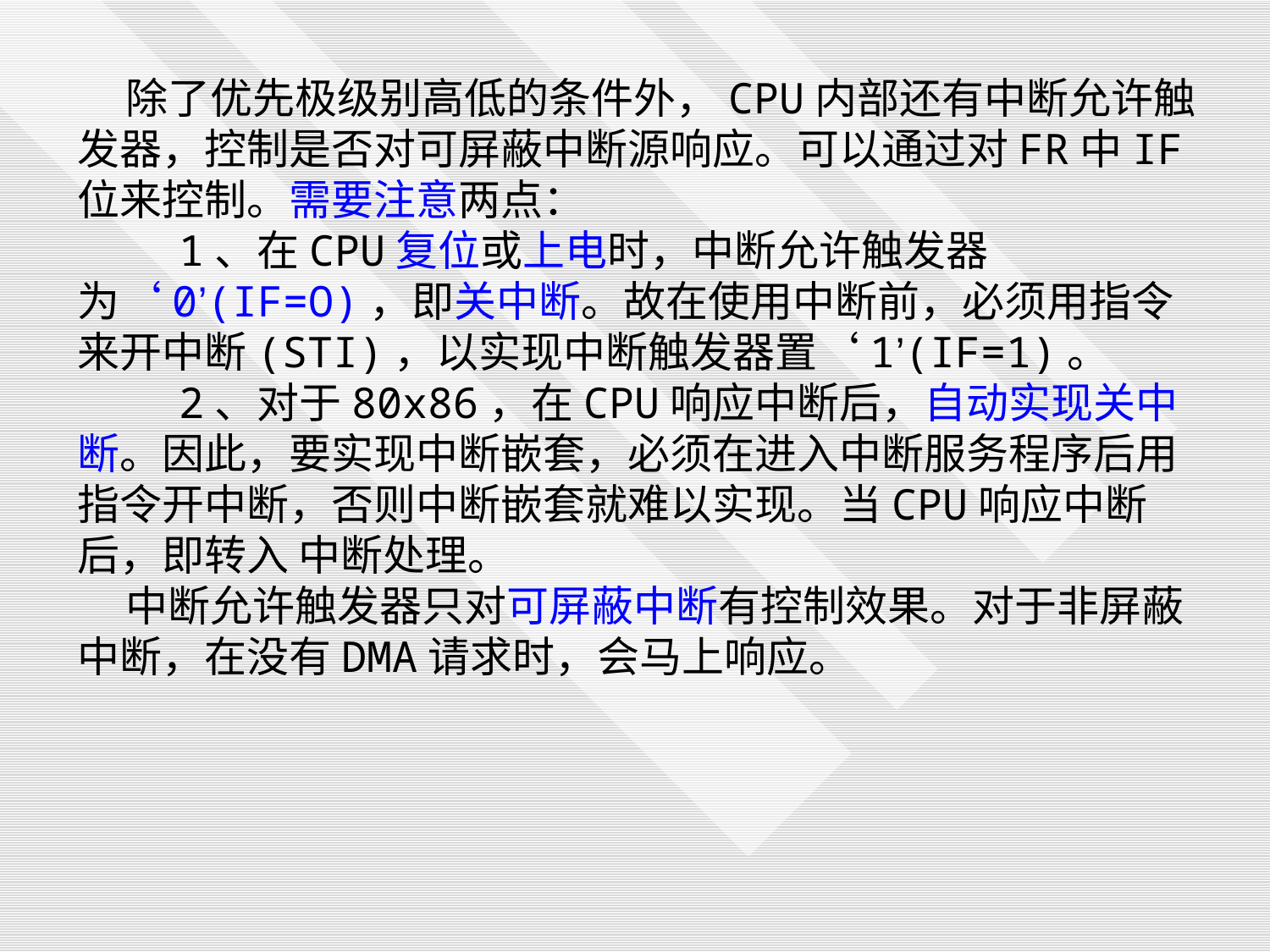

除了优先极级别高低的条件外，CPU内部还有中断允许触发器，控制是否对可屏蔽中断源响应。可以通过对FR中IF位来控制。需要注意两点：
    1、在CPU复位或上电时，中断允许触发器为‘0’(IF=O)，即关中断。故在使用中断前，必须用指令来开中断(STI)，以实现中断触发器置‘1’(IF=1)。
    2、对于80x86，在CPU响应中断后，自动实现关中断。因此，要实现中断嵌套，必须在进入中断服务程序后用指令开中断，否则中断嵌套就难以实现。当CPU响应中断后，即转入 中断处理。
    中断允许触发器只对可屏蔽中断有控制效果。对于非屏蔽中断，在没有DMA请求时，会马上响应。